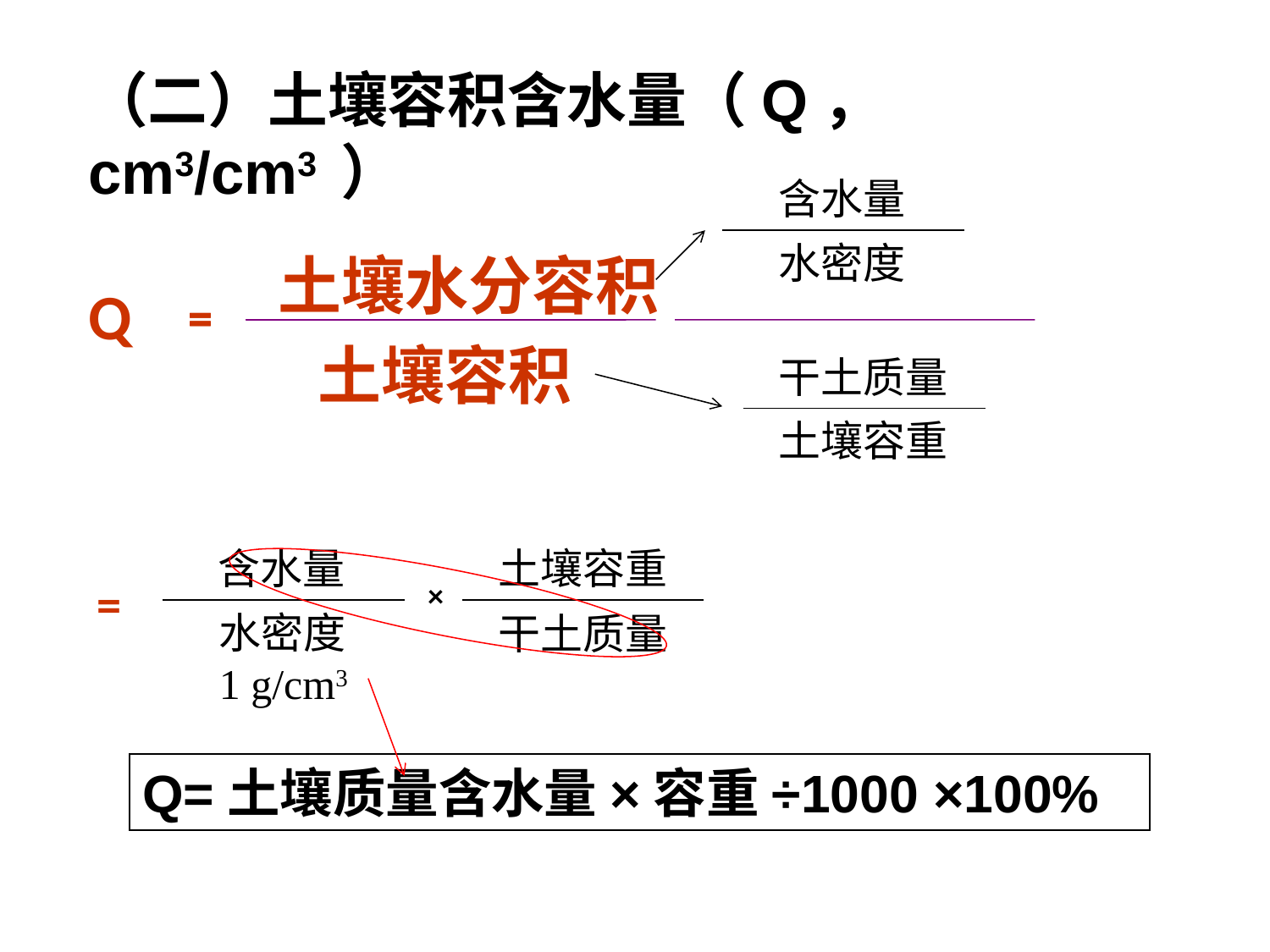

（二）土壤容积含水量（Q， cm3/cm3 ）
含水量
水密度
土壤水分容积
Q
=
=
=
=
=
=
=

土壤容积
干土质量
土壤容重
含水量
土壤容重
=
×

水密度
1 g/cm3
干土质量
Q=土壤质量含水量×容重÷1000 ×100%